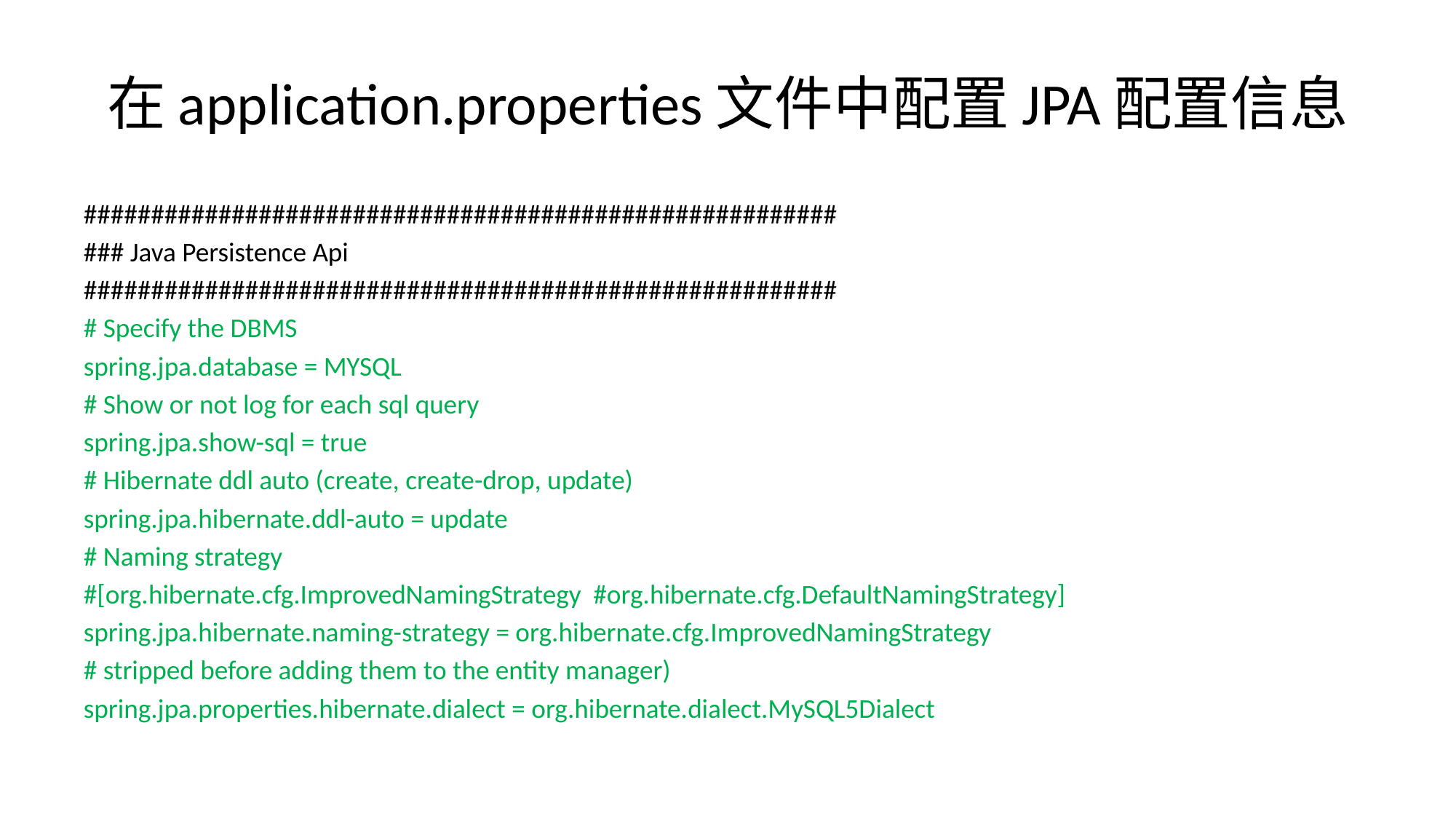

# 在application.properties文件中配置JPA配置信息
########################################################
### Java Persistence Api
########################################################
# Specify the DBMS
spring.jpa.database = MYSQL
# Show or not log for each sql query
spring.jpa.show-sql = true
# Hibernate ddl auto (create, create-drop, update)
spring.jpa.hibernate.ddl-auto = update
# Naming strategy
#[org.hibernate.cfg.ImprovedNamingStrategy  #org.hibernate.cfg.DefaultNamingStrategy]
spring.jpa.hibernate.naming-strategy = org.hibernate.cfg.ImprovedNamingStrategy
# stripped before adding them to the entity manager)
spring.jpa.properties.hibernate.dialect = org.hibernate.dialect.MySQL5Dialect